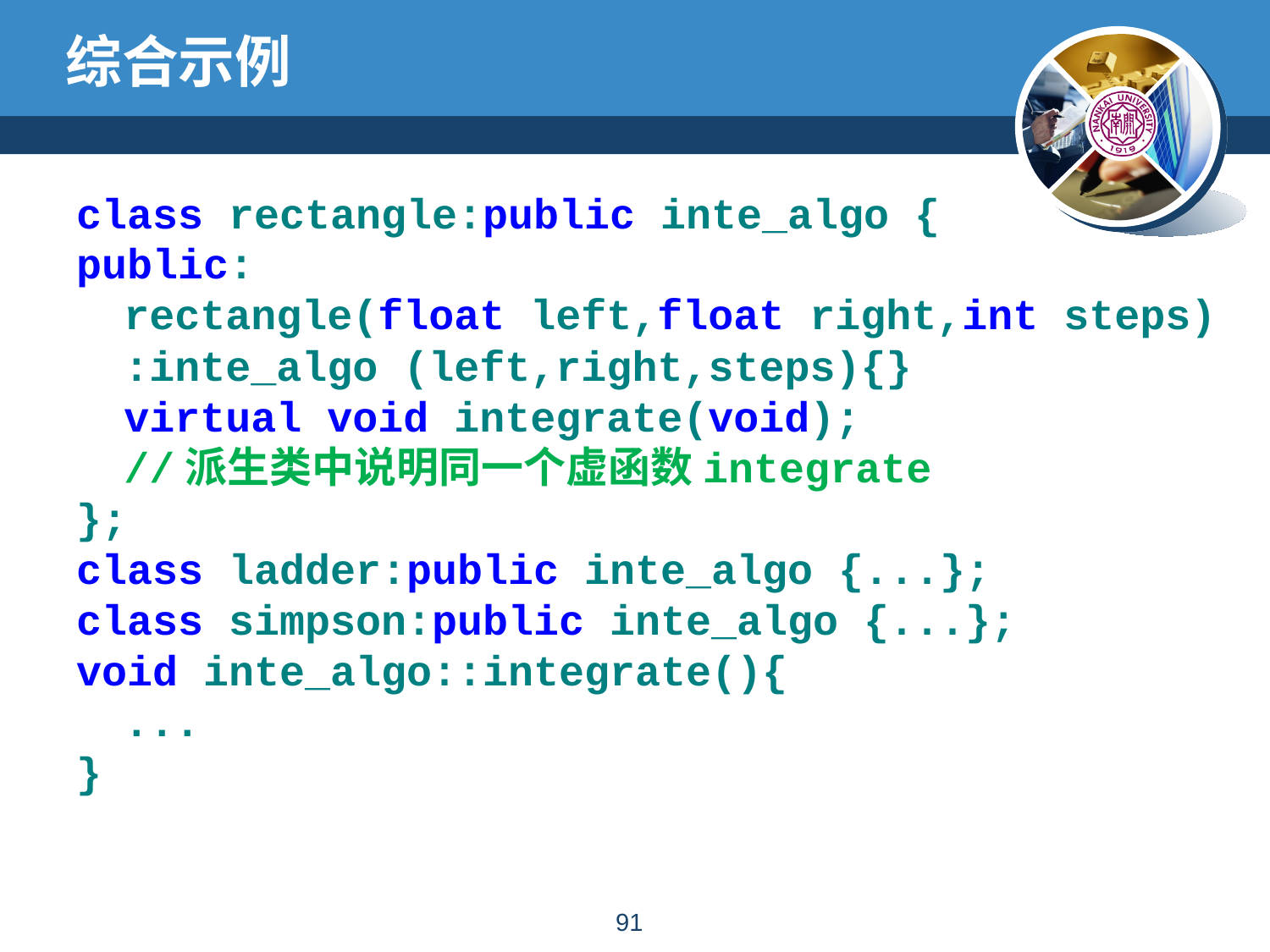

# 综合示例
class rectangle:public inte_algo {
public:
	rectangle(float left,float right,int steps)
	:inte_algo (left,right,steps){}
	virtual void integrate(void);
	//派生类中说明同一个虚函数integrate
};
class ladder:public inte_algo {...};
class simpson:public inte_algo {...};
void inte_algo::integrate(){
	...
}
91